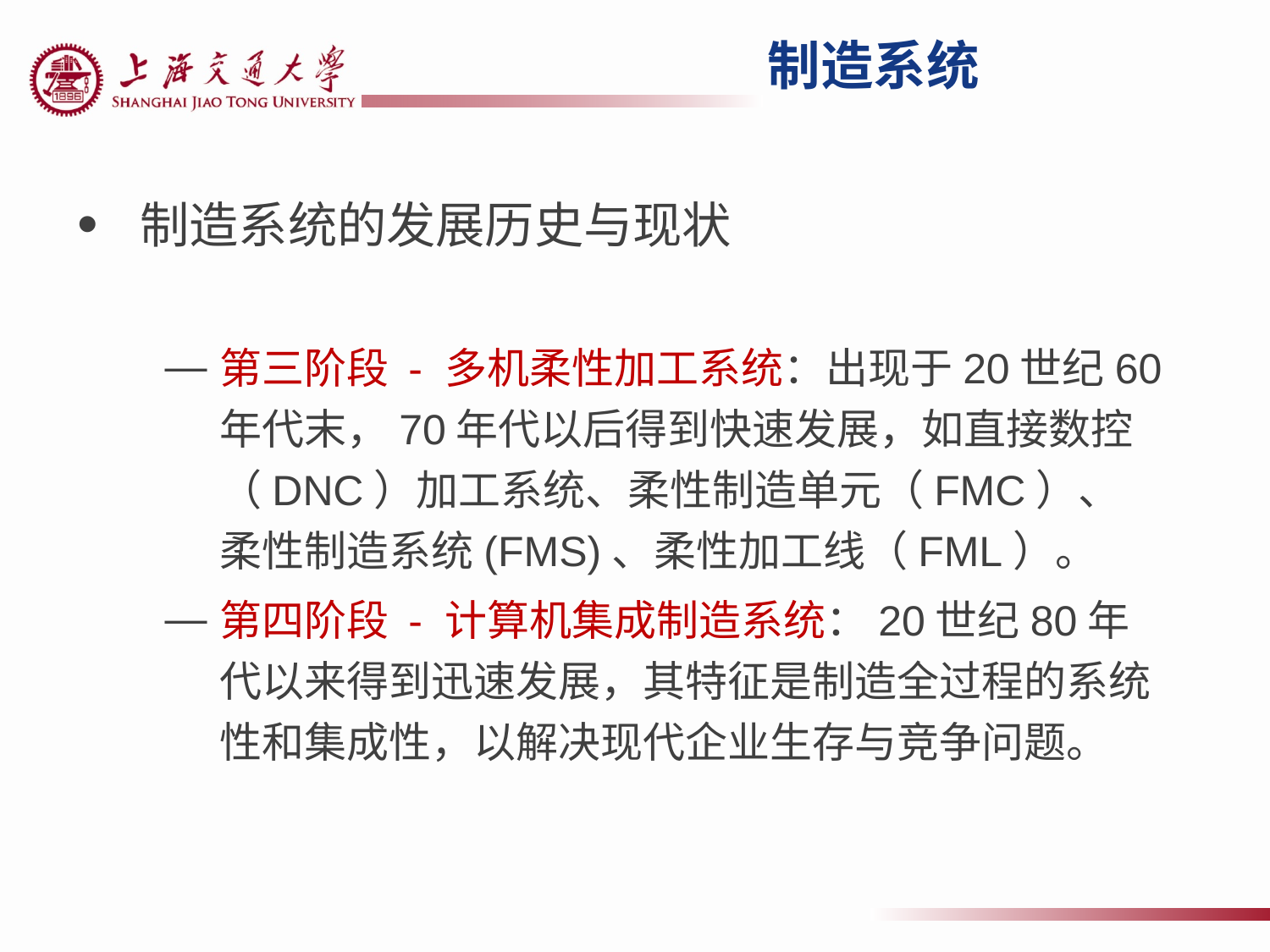

制造系统
制造系统的发展历史与现状

第三阶段 - 多机柔性加工系统：出现于20世纪60年代末，70年代以后得到快速发展，如直接数控（DNC）加工系统、柔性制造单元（FMC）、柔性制造系统(FMS)、柔性加工线（FML）。
第四阶段 - 计算机集成制造系统：20世纪80年代以来得到迅速发展，其特征是制造全过程的系统性和集成性，以解决现代企业生存与竞争问题。